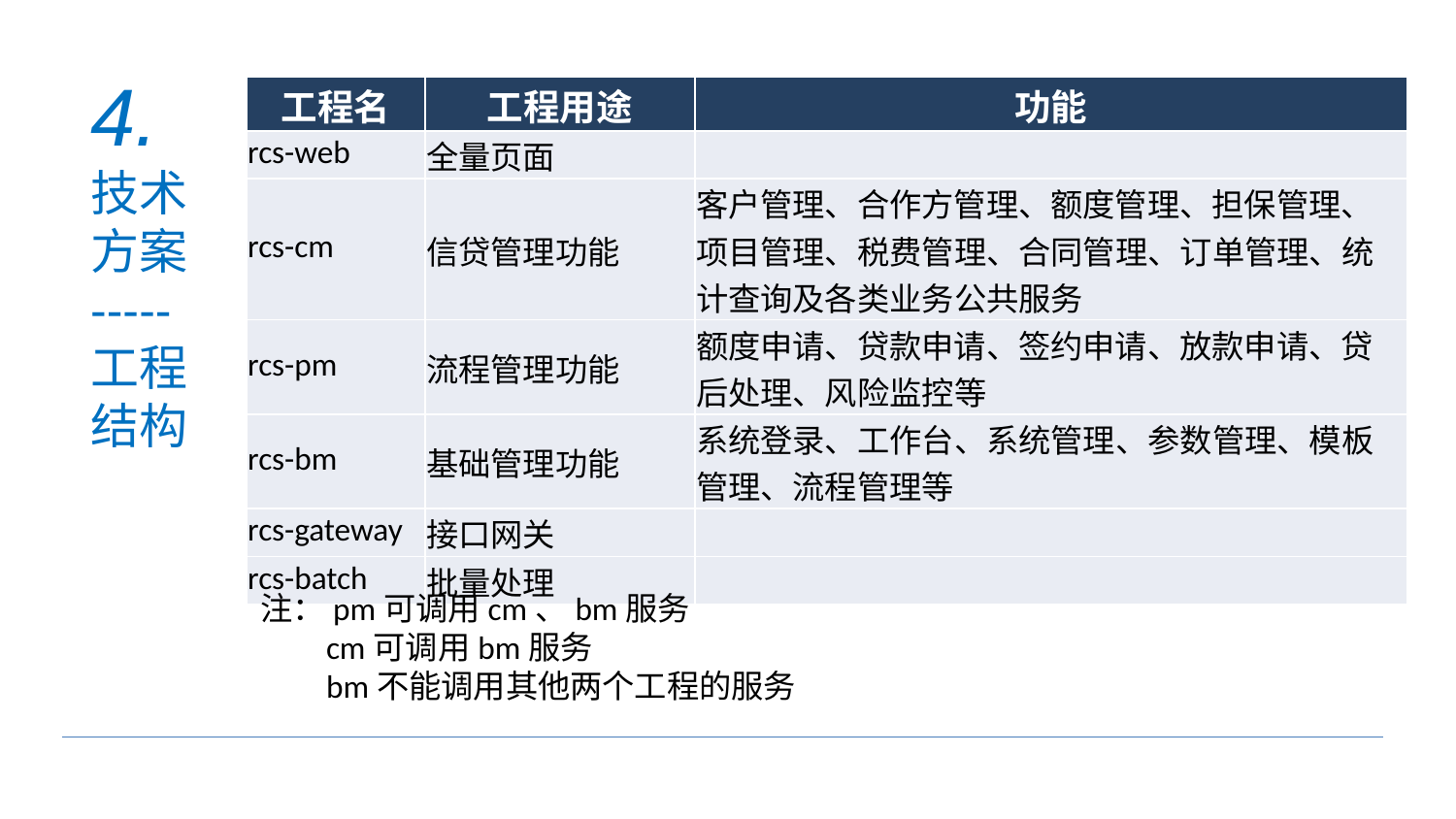

# 4. 技术方案 ----- 工程结构
| 工程名 | 工程用途 | 功能 |
| --- | --- | --- |
| rcs-web | 全量页面 |  |
| rcs-cm | 信贷管理功能 | 客户管理、合作方管理、额度管理、担保管理、项目管理、税费管理、合同管理、订单管理、统计查询及各类业务公共服务 |
| rcs-pm | 流程管理功能 | 额度申请、贷款申请、签约申请、放款申请、贷后处理、风险监控等 |
| rcs-bm | 基础管理功能 | 系统登录、工作台、系统管理、参数管理、模板管理、流程管理等 |
| rcs-gateway | 接口网关 |  |
| rcs-batch | 批量处理 |  |
注：pm可调用cm、bm服务
         cm可调用bm服务
         bm不能调用其他两个工程的服务